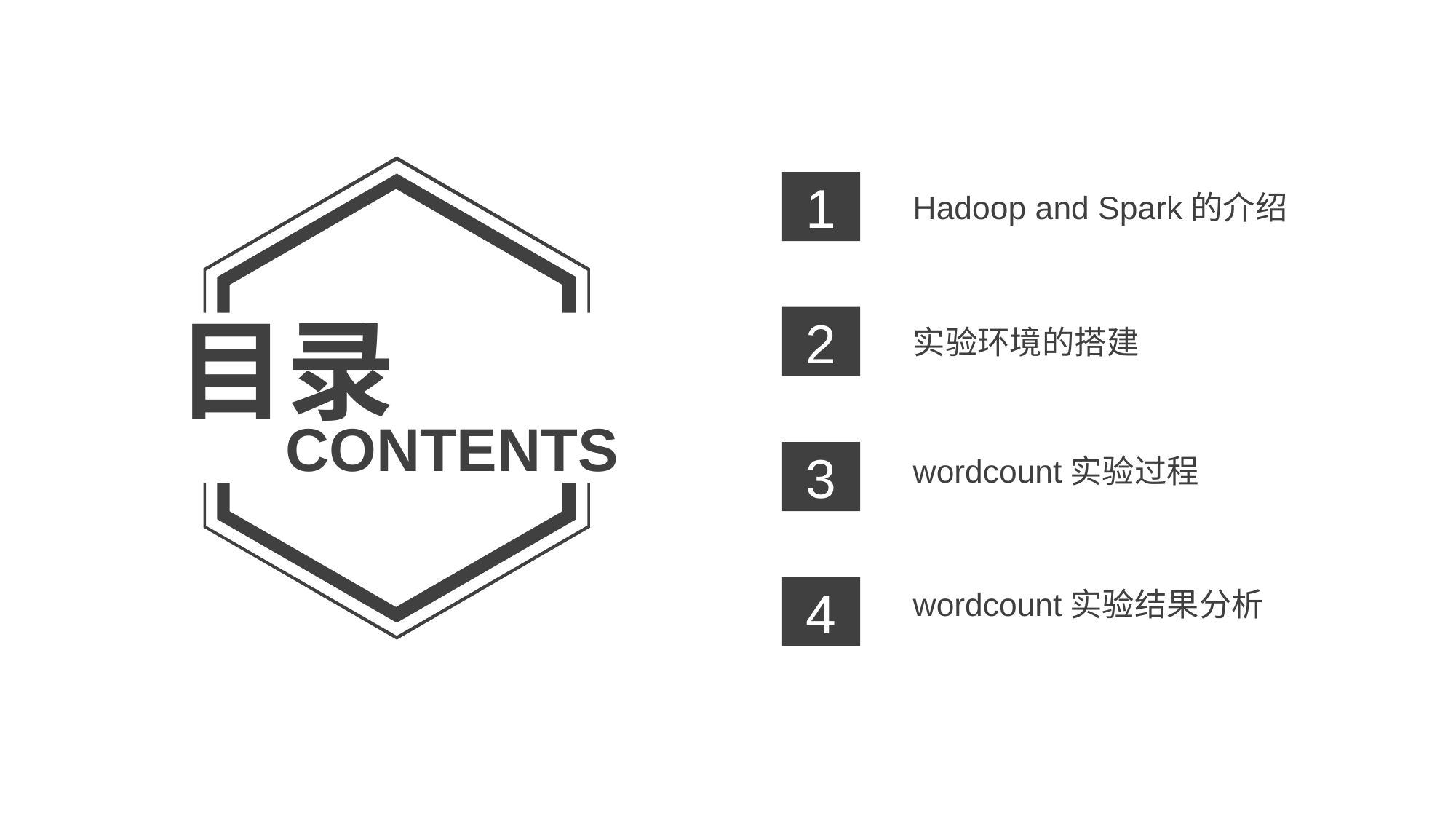

1

Hadoop and Spark的介绍
目录
2
实验环境的搭建
CONTENTS
3
wordcount实验过程

4
wordcount实验结果分析